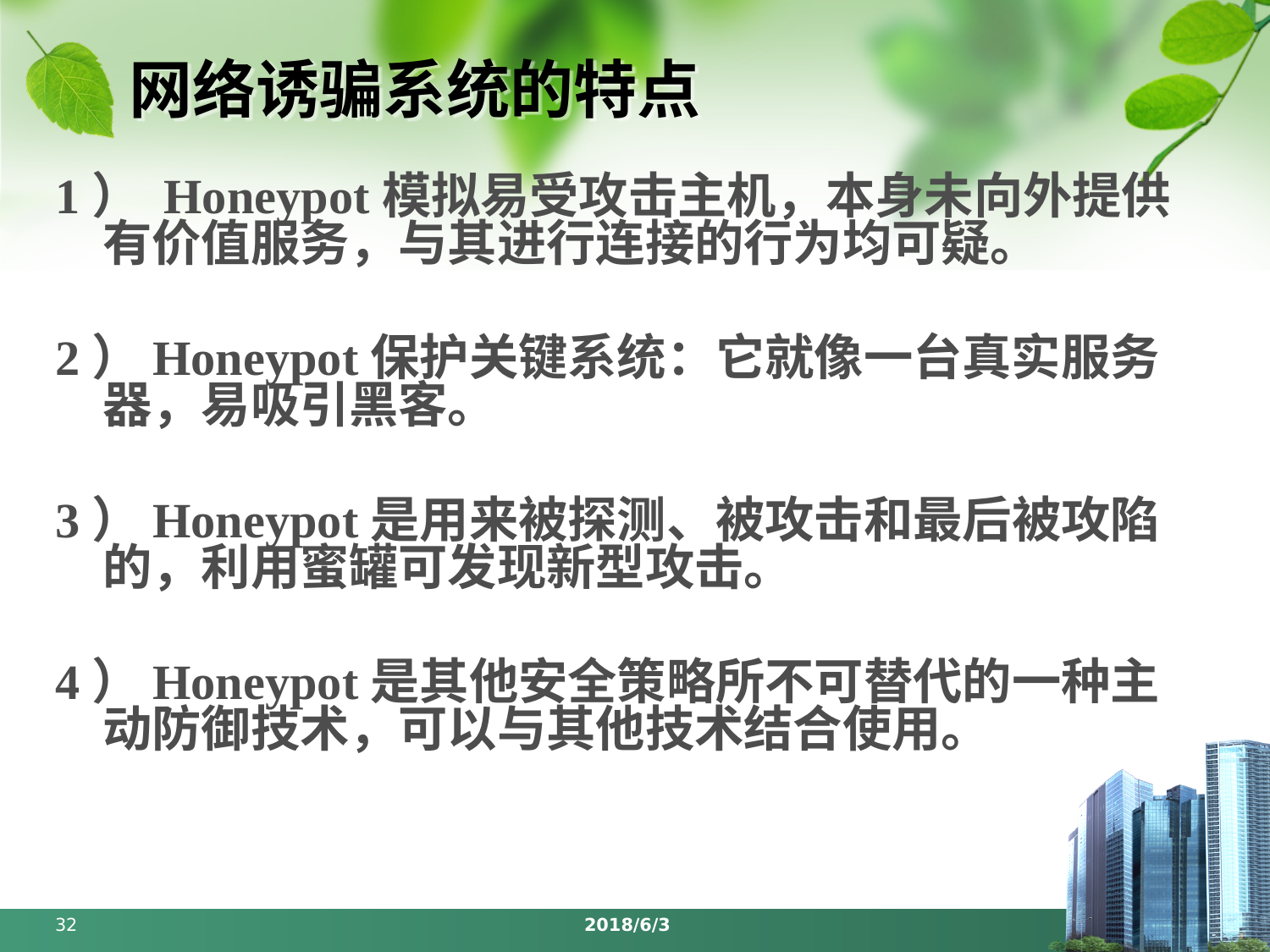

# 网络诱骗系统的特点
1） Honeypot模拟易受攻击主机，本身未向外提供有价值服务，与其进行连接的行为均可疑。

2）Honeypot保护关键系统：它就像一台真实服务器，易吸引黑客。

3）Honeypot是用来被探测、被攻击和最后被攻陷的，利用蜜罐可发现新型攻击。

4）Honeypot是其他安全策略所不可替代的一种主动防御技术，可以与其他技术结合使用。
32
2018/6/3